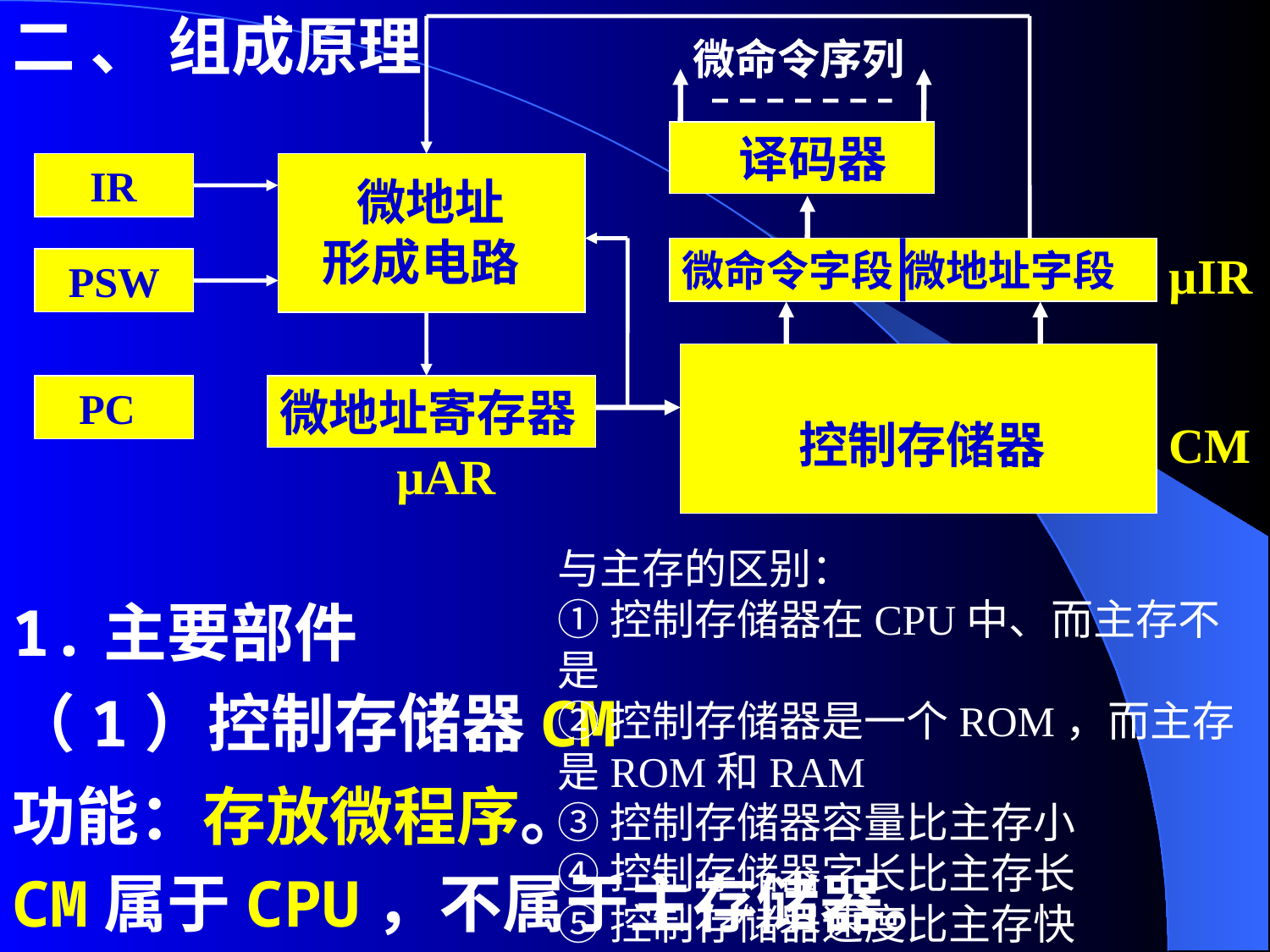

二 、 组成原理

微命令序列

    译码器

微命令字段 微地址字段

µIR

控制存储器
CM
    IR

  微地址
形成电路

  PSW

   PC
微地址寄存器
 µAR

与主存的区别：
①控制存储器在CPU中、而主存不是
②控制存储器是一个ROM，而主存是ROM和RAM
③控制存储器容量比主存小
④控制存储器字长比主存长
⑤控制存储器速度比主存快
1.主要部件
（1）控制存储器CM
功能：
存放微程序。
CM属于CPU，不属于主存储器。